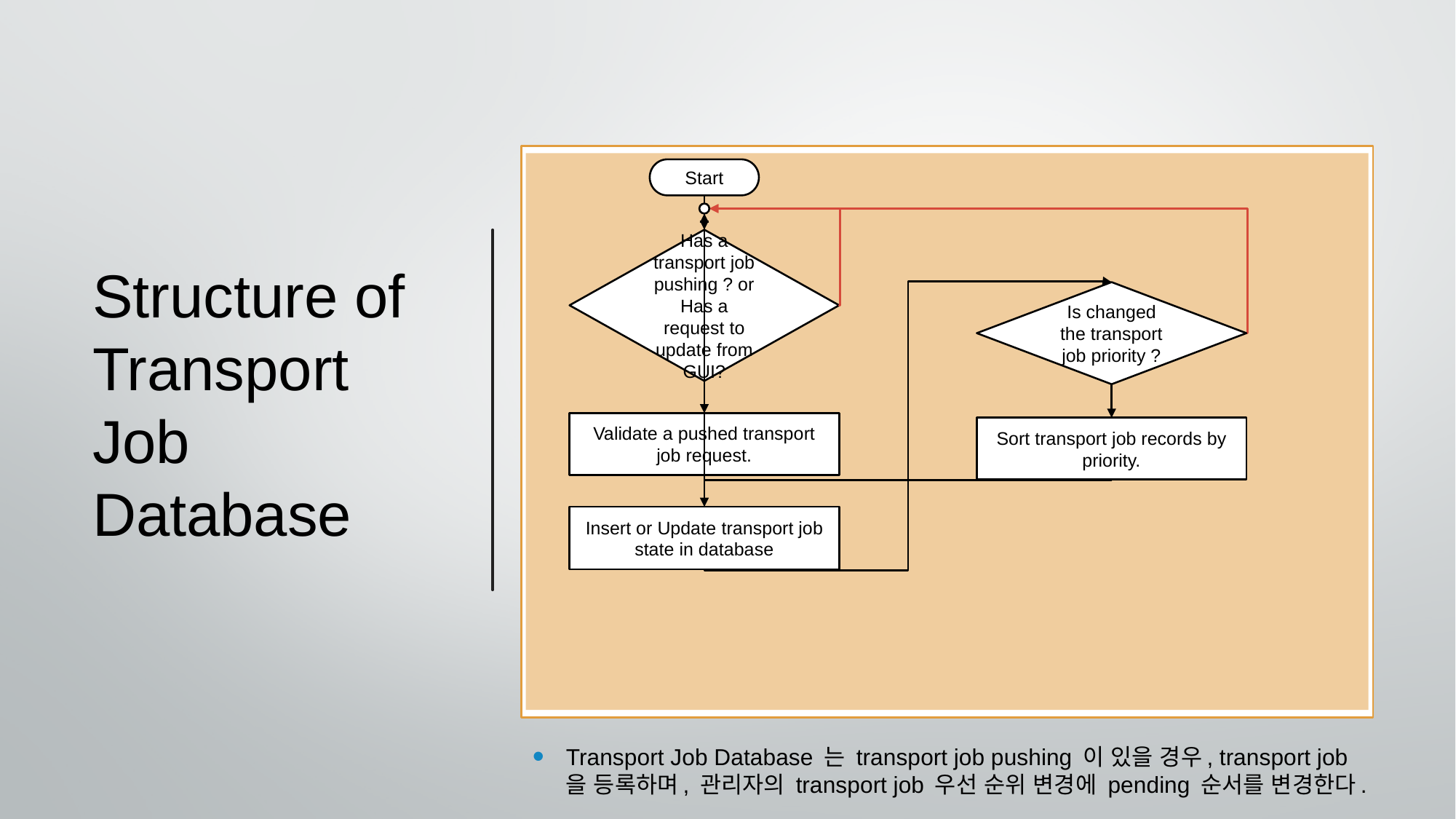

# Structure of Transport Job Database

Start

Has a transport job pushing ? or Has a request to update from GUI?
Is changed the transport job priority ?
Validate a pushed transport job request.
Sort transport job records by priority.
Insert or Update transport job state in database
Transport Job Database 는 transport job pushing 이 있을 경우, transport job 을 등록하며, 관리자의 transport job 우선 순위 변경에 pending 순서를 변경한다.